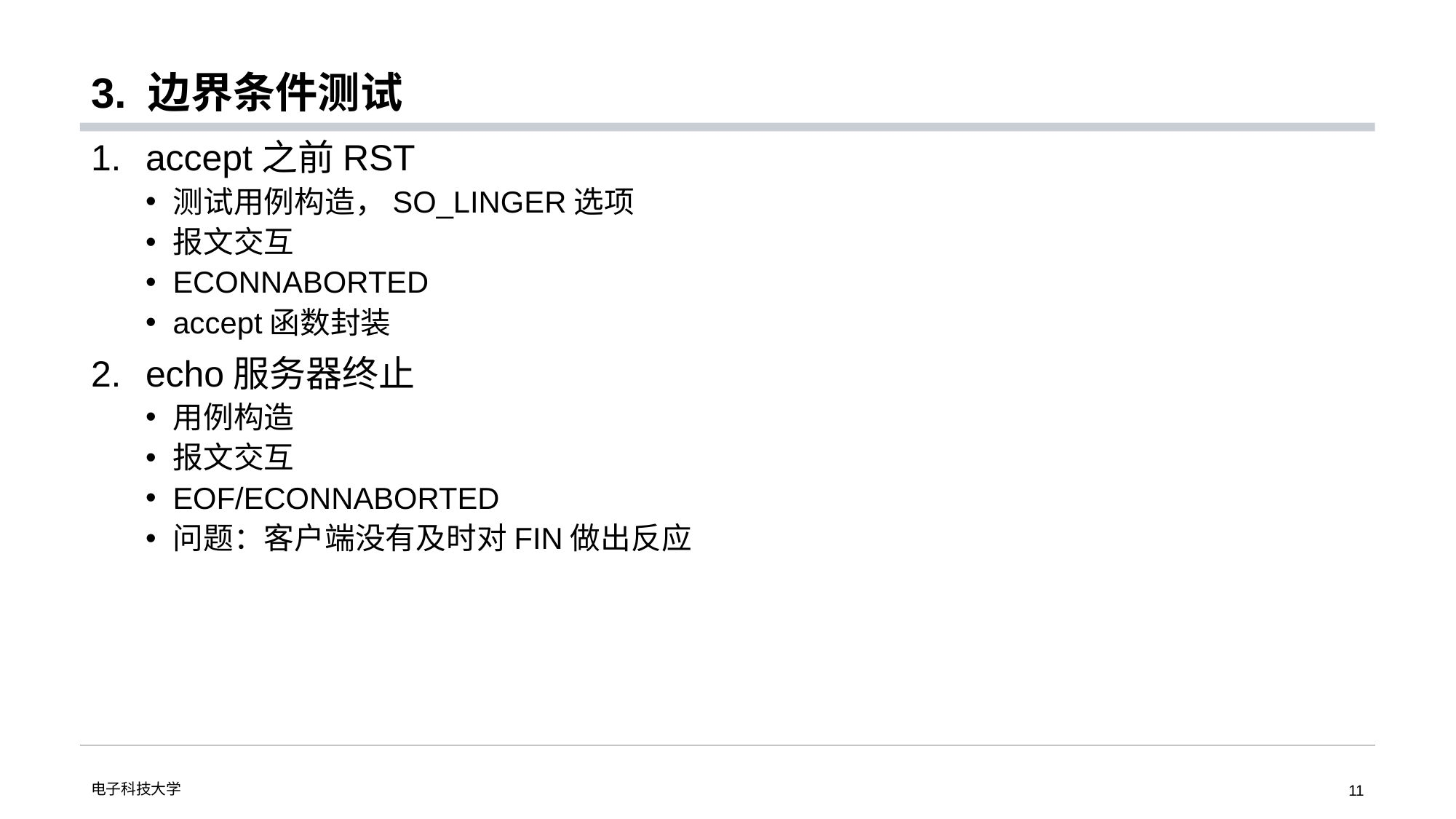

# 3. 边界条件测试
accept之前RST
测试用例构造，SO_LINGER选项
报文交互
ECONNABORTED
accept函数封装
echo服务器终止
用例构造
报文交互
EOF/ECONNABORTED
问题：客户端没有及时对FIN做出反应

电子科技大学
11